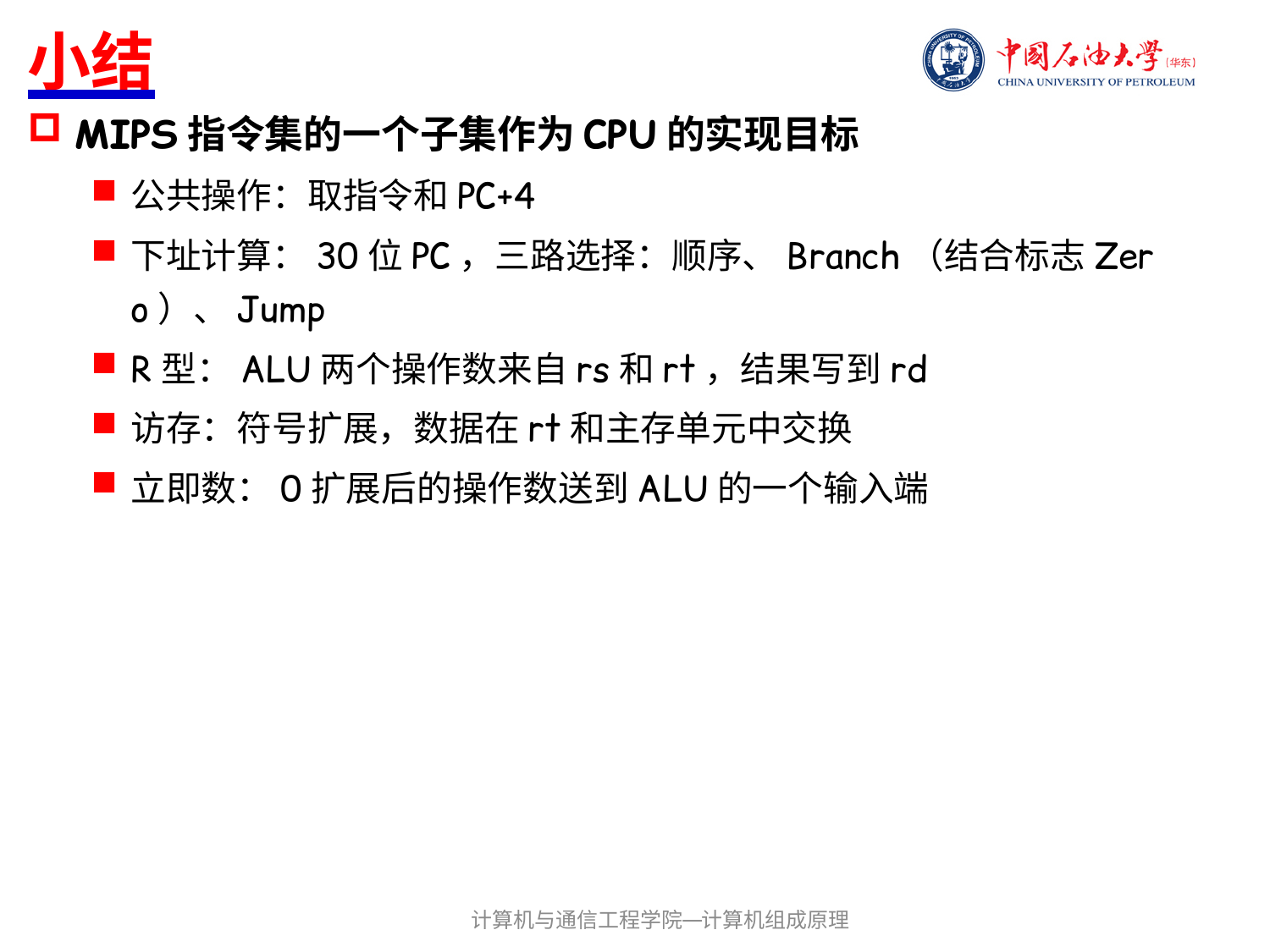

# 小结
MIPS指令集的一个子集作为CPU的实现目标
公共操作：取指令和PC+4
下址计算：30位PC，三路选择：顺序、Branch（结合标志Zero）、Jump
R型：ALU两个操作数来自rs和rt，结果写到rd
访存：符号扩展，数据在rt和主存单元中交换
立即数：0扩展后的操作数送到ALU的一个输入端

计算机与通信工程学院—计算机组成原理
62